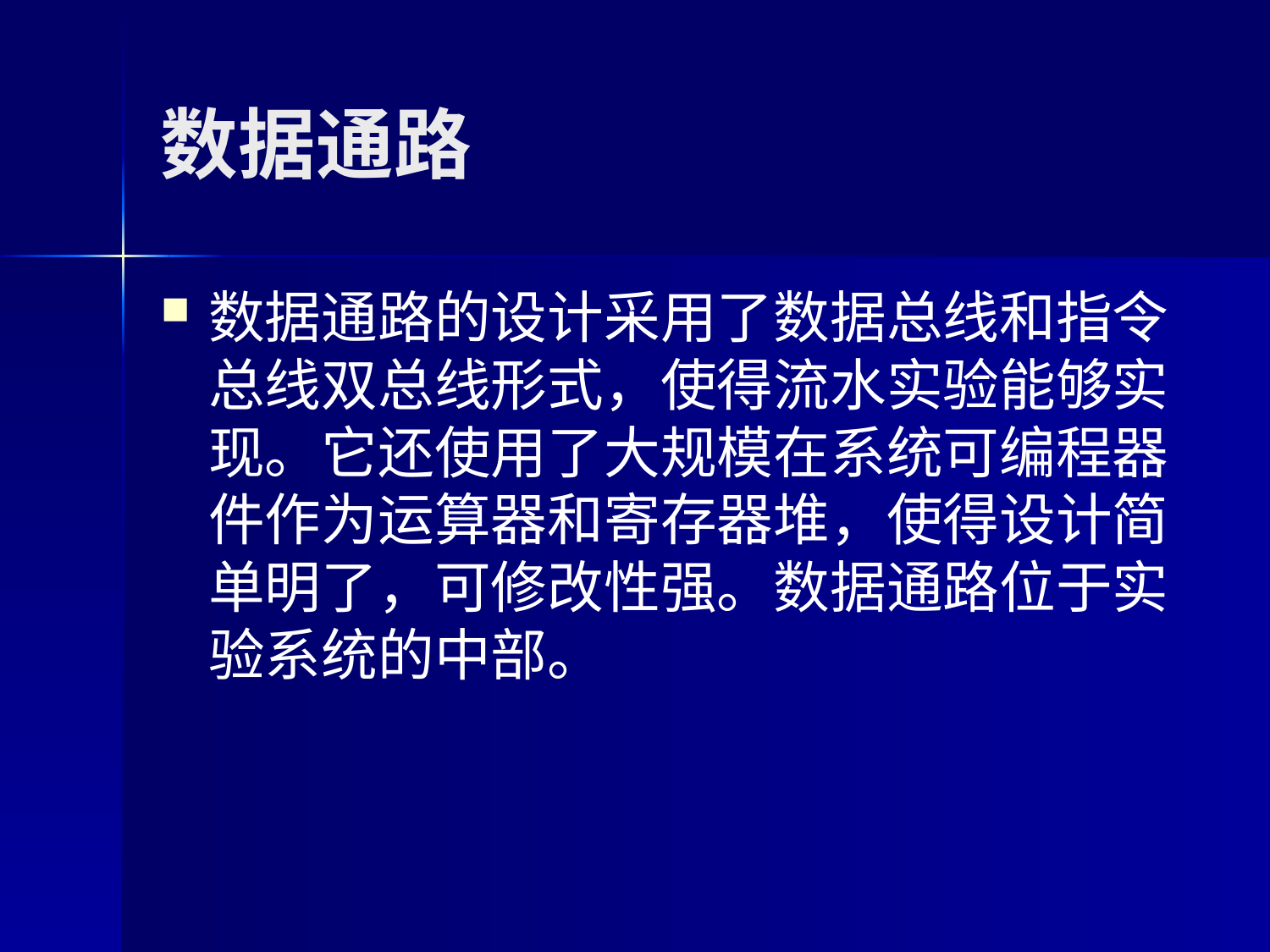

# 数据通路
数据通路的设计采用了数据总线和指令总线双总线形式，使得流水实验能够实现。它还使用了大规模在系统可编程器件作为运算器和寄存器堆，使得设计简单明了，可修改性强。数据通路位于实验系统的中部。